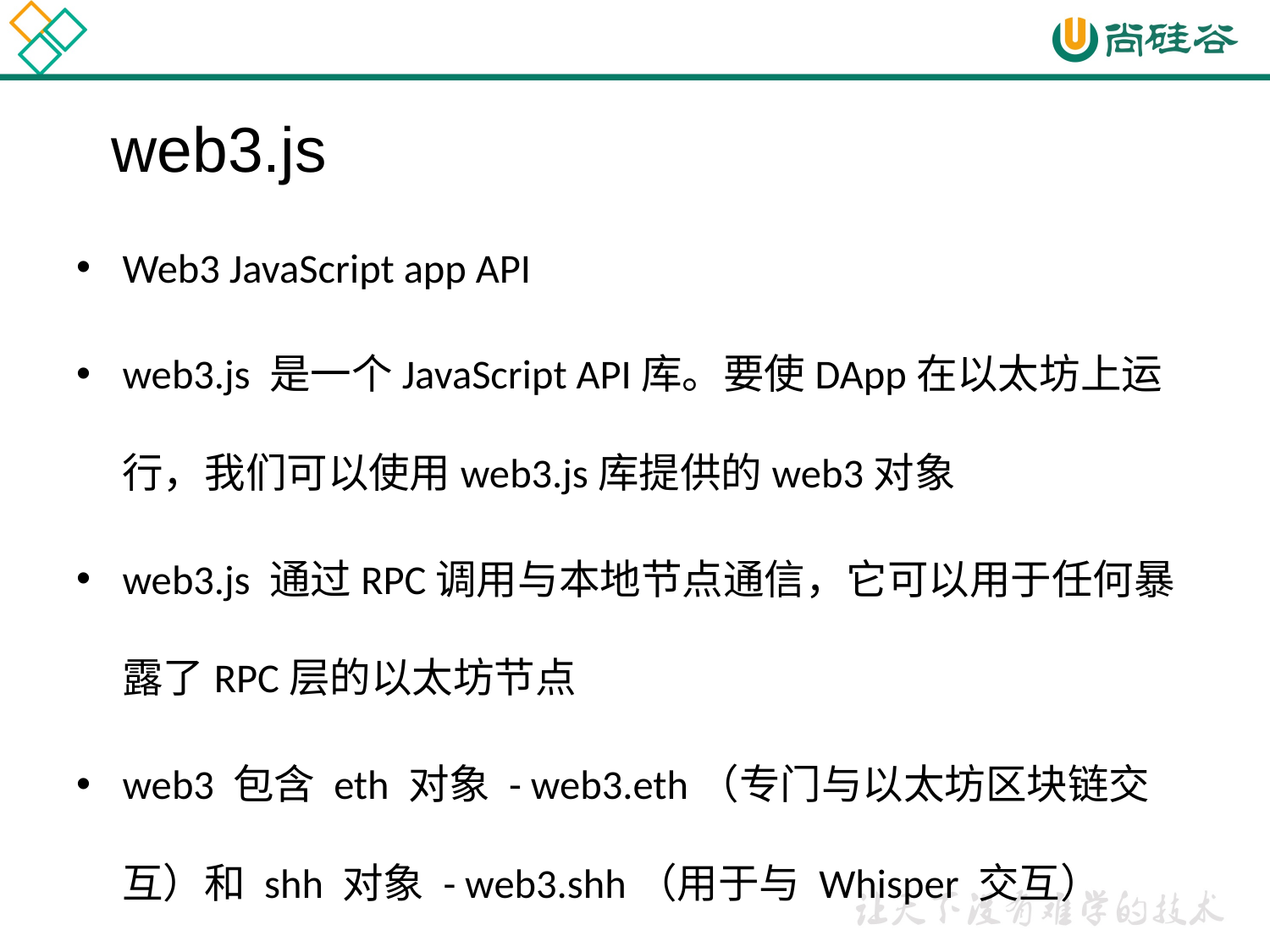

# web3.js
Web3 JavaScript app API
web3.js 是一个JavaScript API库。要使DApp在以太坊上运行，我们可以使用web3.js库提供的web3对象
web3.js 通过RPC调用与本地节点通信，它可以用于任何暴露了RPC层的以太坊节点
web3 包含 eth 对象 - web3.eth（专门与以太坊区块链交互）和 shh 对象 - web3.shh（用于与 Whisper 交互）